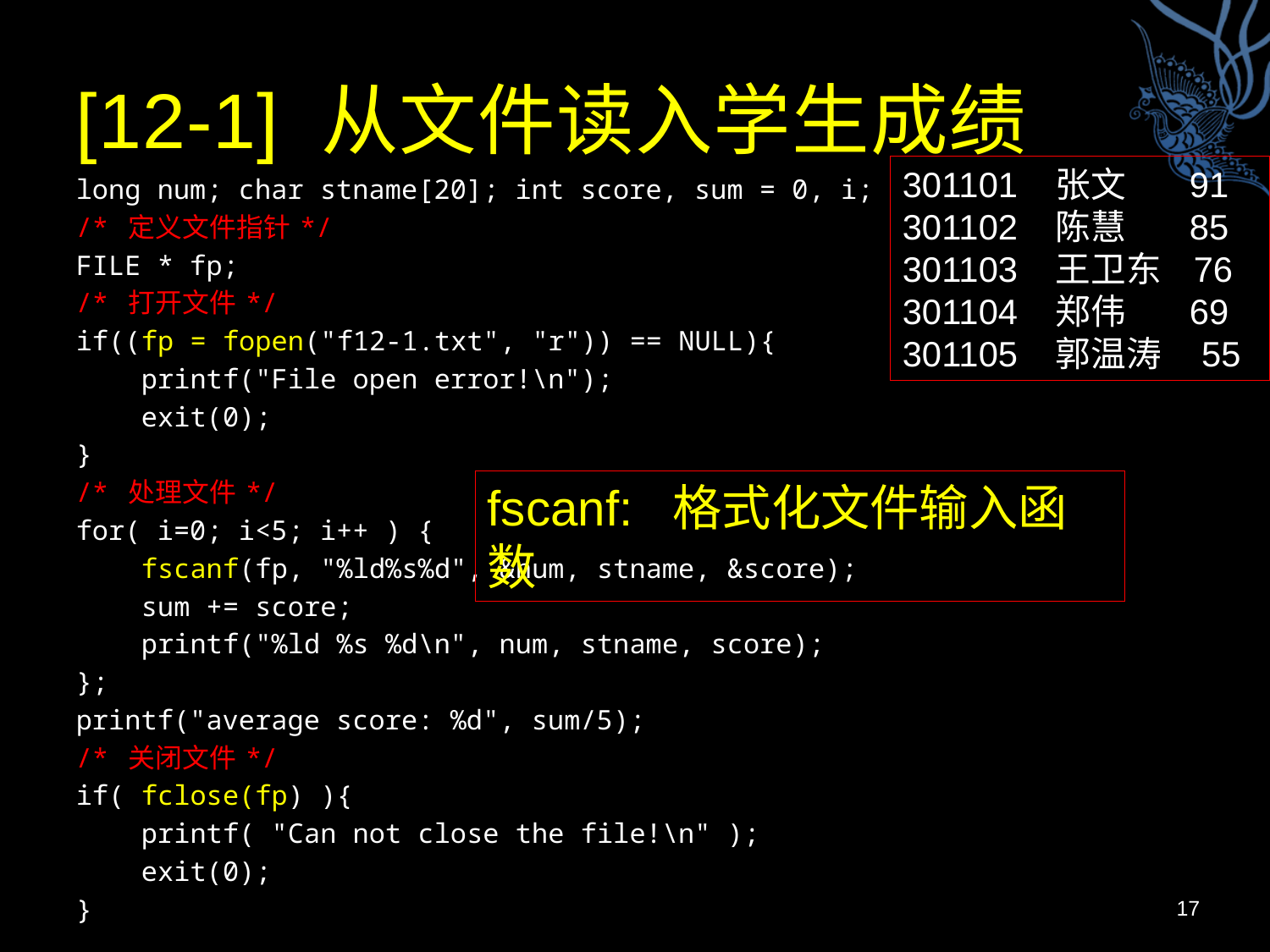

# [12-1] 从文件读入学生成绩
301101   张文       91
301102   陈慧       85
301103   王卫东   76
301104   郑伟       69
301105   郭温涛    55
long num; char stname[20]; int score, sum = 0, i;
/* 定义文件指针 */
FILE * fp;
/* 打开文件 */
if((fp = fopen("f12-1.txt", "r")) == NULL){
    printf("File open error!\n");
    exit(0);
}
/* 处理文件 */
for( i=0; i<5; i++ ) {
    fscanf(fp, "%ld%s%d", &num, stname, &score);
    sum += score;
    printf("%ld %s %d\n", num, stname, score);
};
printf("average score: %d", sum/5);
/* 关闭文件 */
if( fclose(fp) ){
    printf( "Can not close the file!\n" );
    exit(0);
}

fscanf:  格式化文件输入函数
17